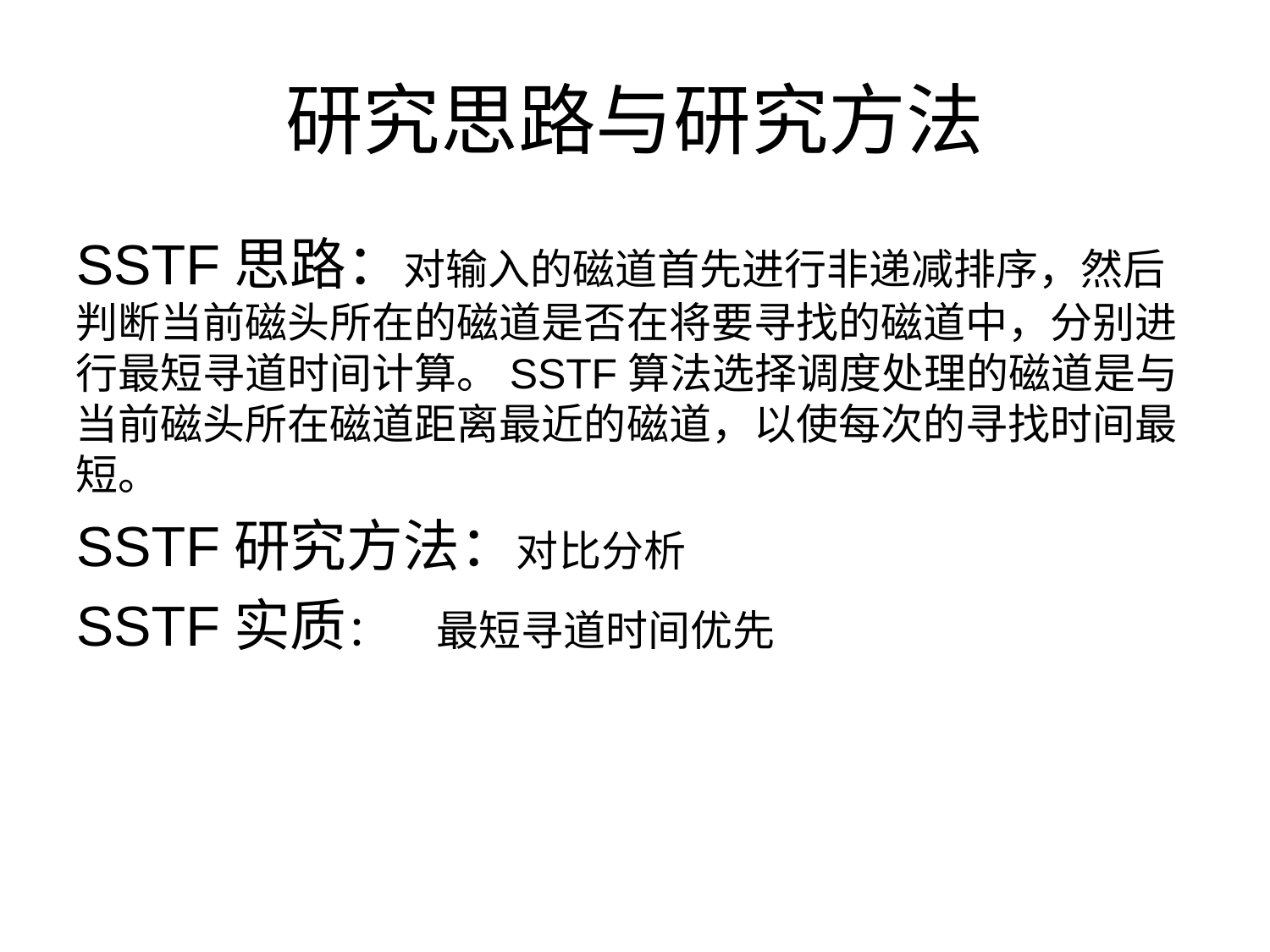

# 研究思路与研究方法
SSTF思路：对输入的磁道首先进行非递减排序，然后判断当前磁头所在的磁道是否在将要寻找的磁道中，分别进行最短寻道时间计算。SSTF算法选择调度处理的磁道是与当前磁头所在磁道距离最近的磁道，以使每次的寻找时间最短。
SSTF研究方法：对比分析
SSTF实质：     最短寻道时间优先